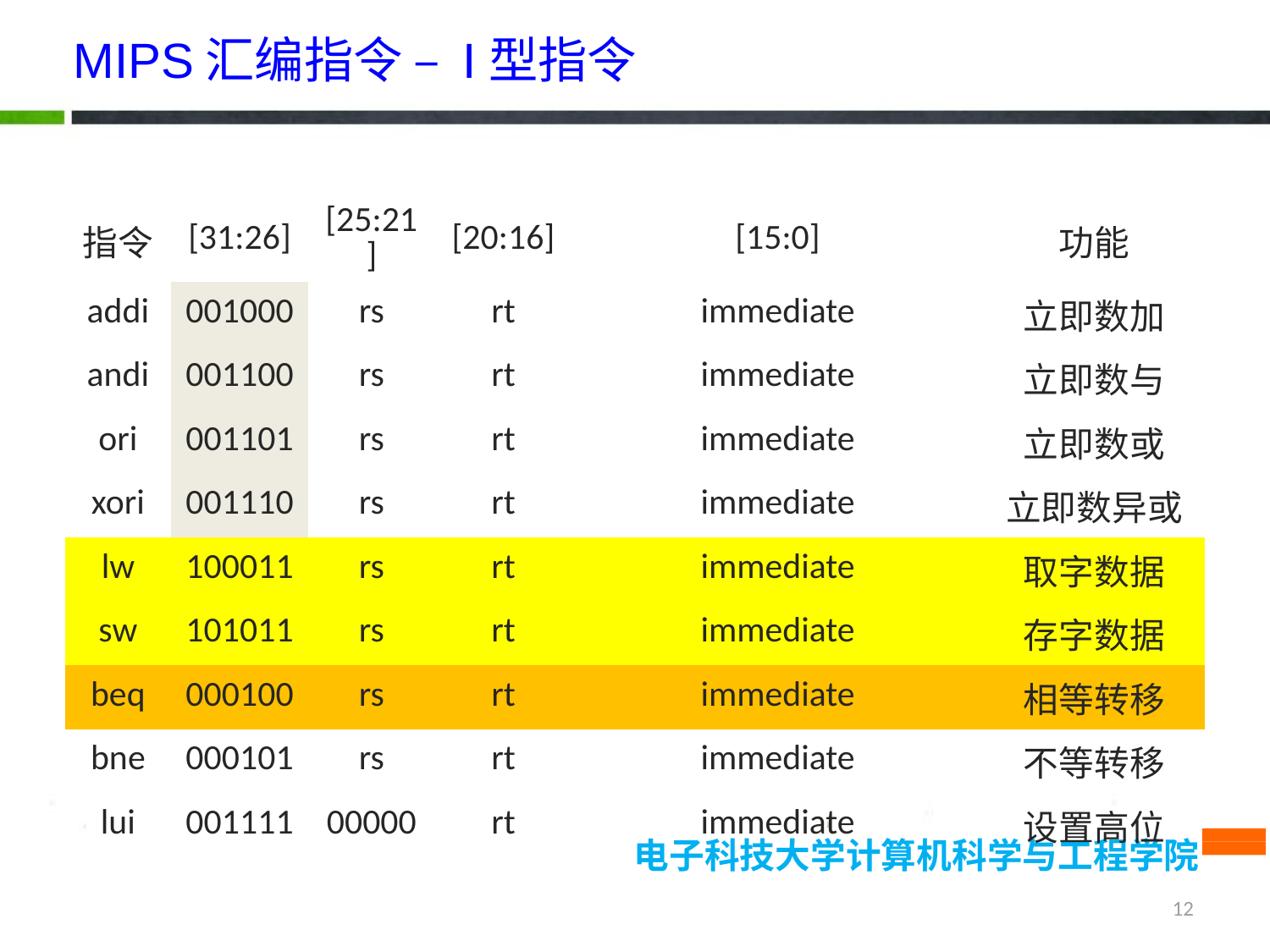

# MIPS汇编指令 – I型指令
| 指令 | [31:26] | [25:21] | [20:16] | [15:0] | 功能 |
| --- | --- | --- | --- | --- | --- |
| addi | 001000 | rs | rt | immediate | 立即数加 |
| andi | 001100 | rs | rt | immediate | 立即数与 |
| ori | 001101 | rs | rt | immediate | 立即数或 |
| xori | 001110 | rs | rt | immediate | 立即数异或 |
| lw | 100011 | rs | rt | immediate | 取字数据 |
| sw | 101011 | rs | rt | immediate | 存字数据 |
| beq | 000100 | rs | rt | immediate | 相等转移 |
| bne | 000101 | rs | rt | immediate | 不等转移 |
| lui | 001111 | 00000 | rt | immediate | 设置高位 |
电子科技大学计算机科学与工程学院

12